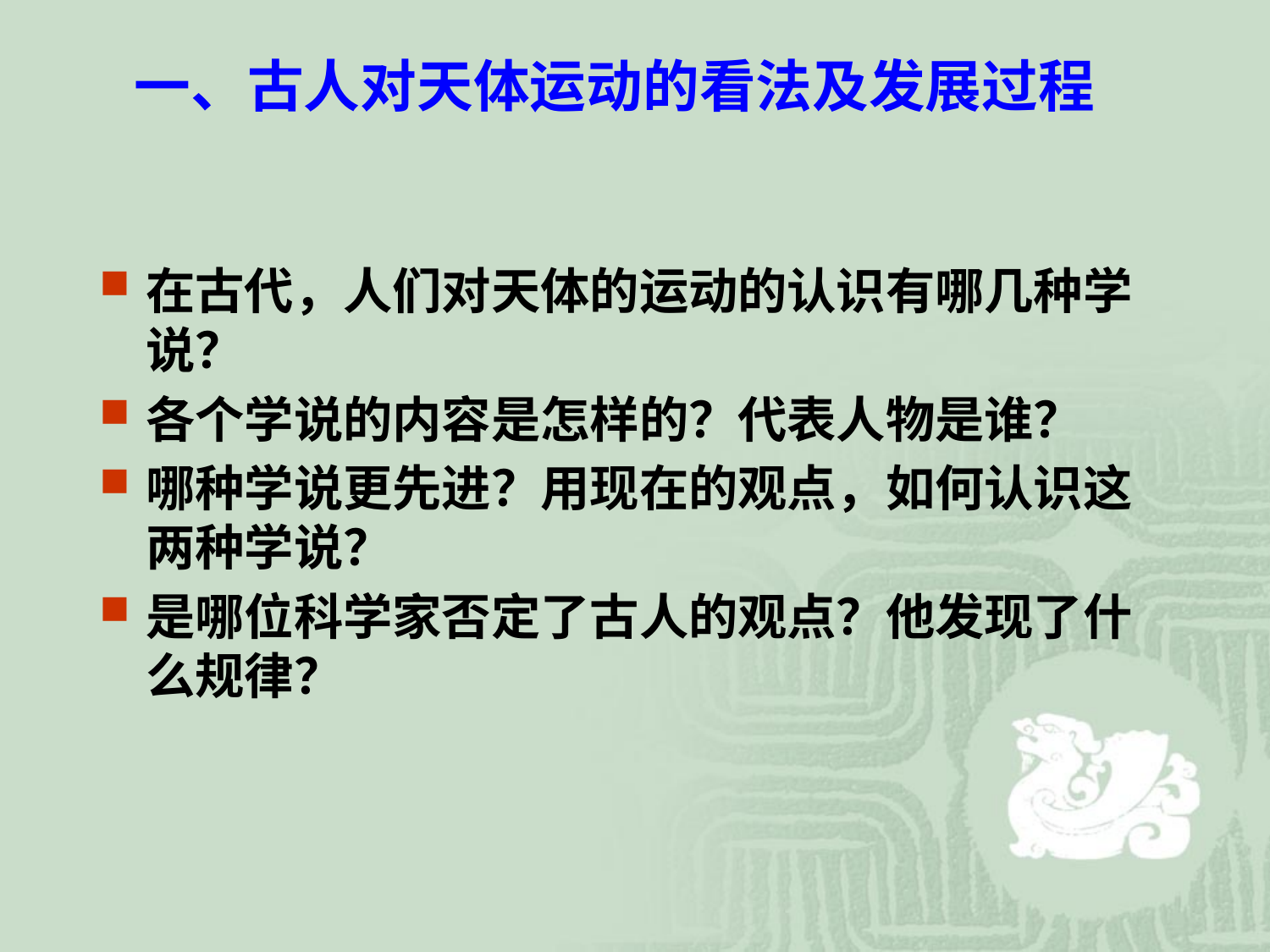

# 一、古人对天体运动的看法及发展过程
在古代，人们对天体的运动的认识有哪几种学说？
各个学说的内容是怎样的？代表人物是谁？
哪种学说更先进？用现在的观点，如何认识这两种学说？
是哪位科学家否定了古人的观点？他发现了什么规律？